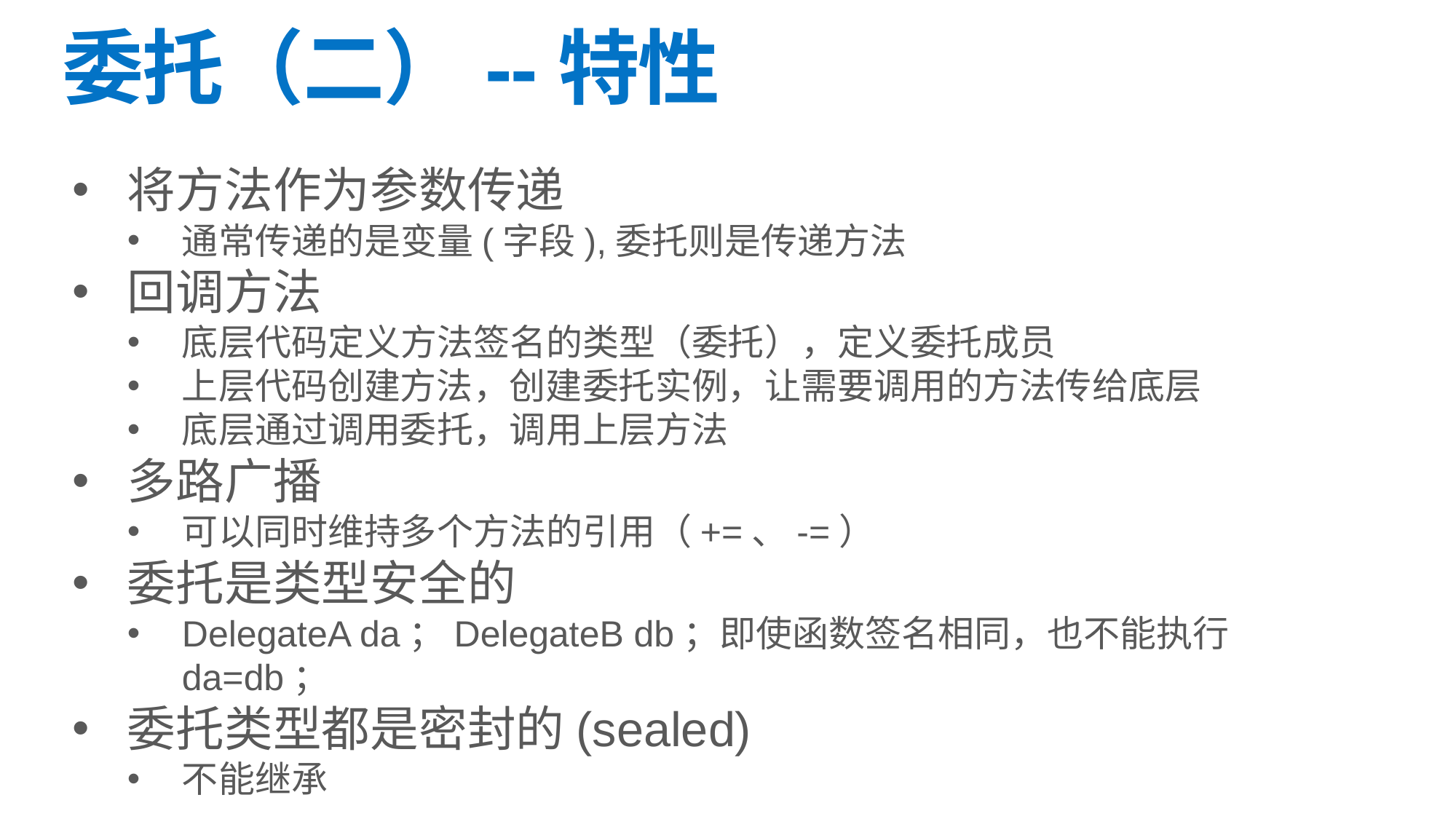

# 委托（二）--特性
将方法作为参数传递
通常传递的是变量(字段),委托则是传递方法
回调方法
底层代码定义方法签名的类型（委托），定义委托成员
上层代码创建方法，创建委托实例，让需要调用的方法传给底层
底层通过调用委托，调用上层方法
多路广播
可以同时维持多个方法的引用（+=、-=）
委托是类型安全的
DelegateA da；DelegateB db；即使函数签名相同，也不能执行da=db；
委托类型都是密封的(sealed)
不能继承